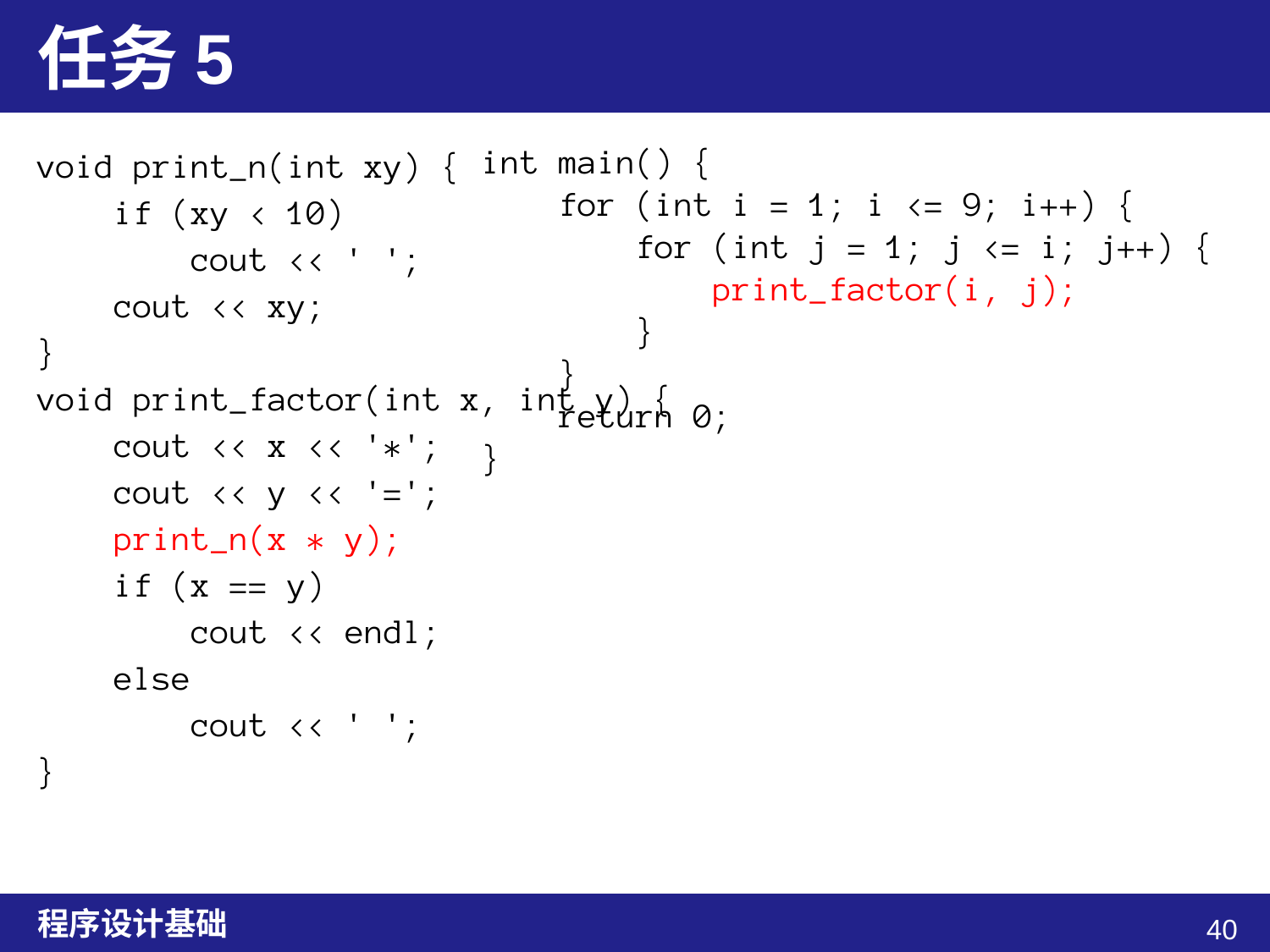

# 任务5
void print_n(int xy) {
    if (xy < 10)
        cout << ' ';
    cout << xy;
}
void print_factor(int x, int y) {
    cout << x << '*';
    cout << y << '=';
    print_n(x * y);
    if (x == y)
        cout << endl;
    else
        cout << ' ';
}
int main() {
    for (int i = 1; i <= 9; i++) {
        for (int j = 1; j <= i; j++) {
            print_factor(i, j);
        }
    }
    return 0;
}